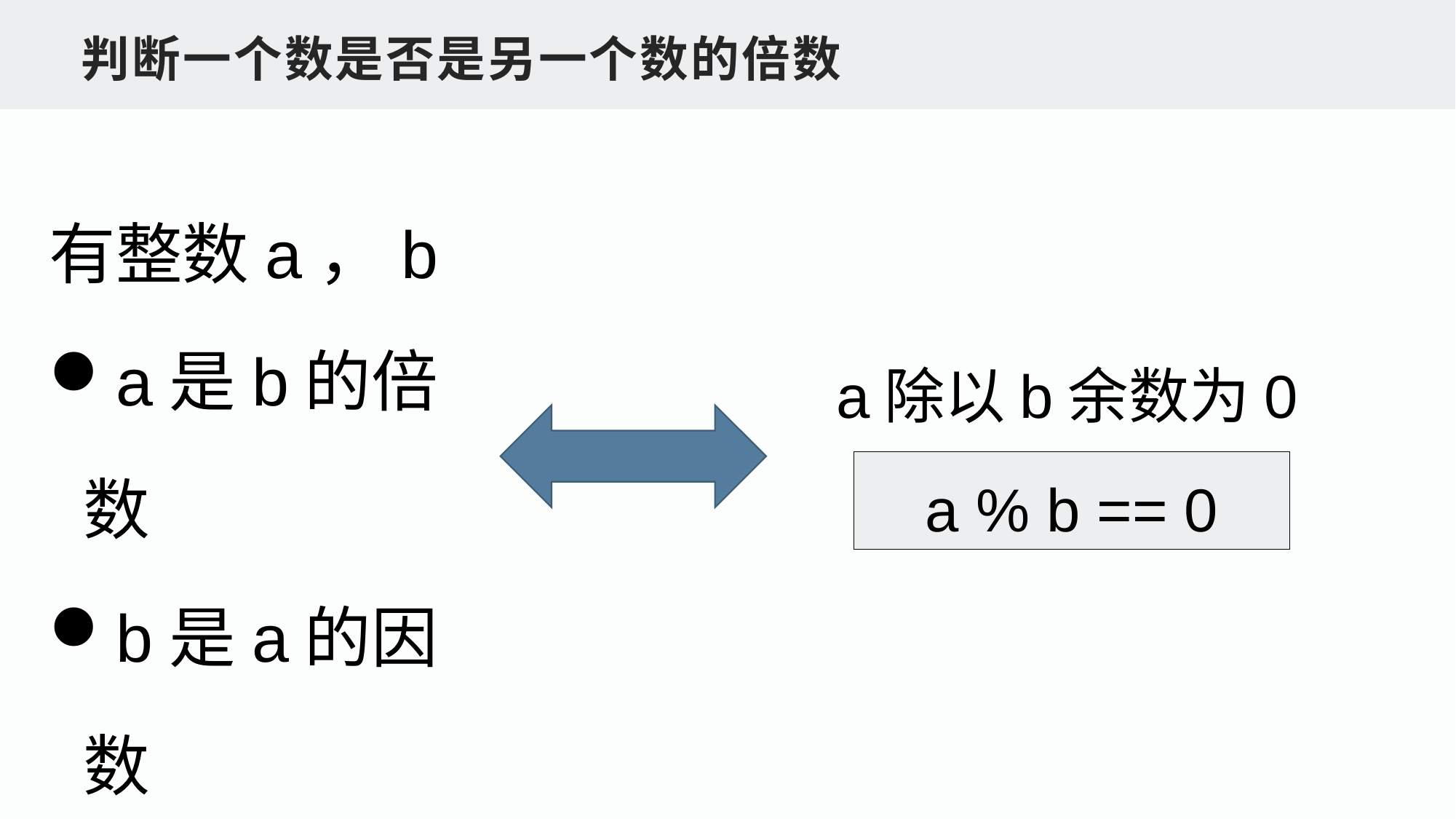

判断一个数是否是另一个数的倍数
有整数a，b
a是b的倍数
b是a的因数
a能整除b
a除以b余数为0

a % b == 0